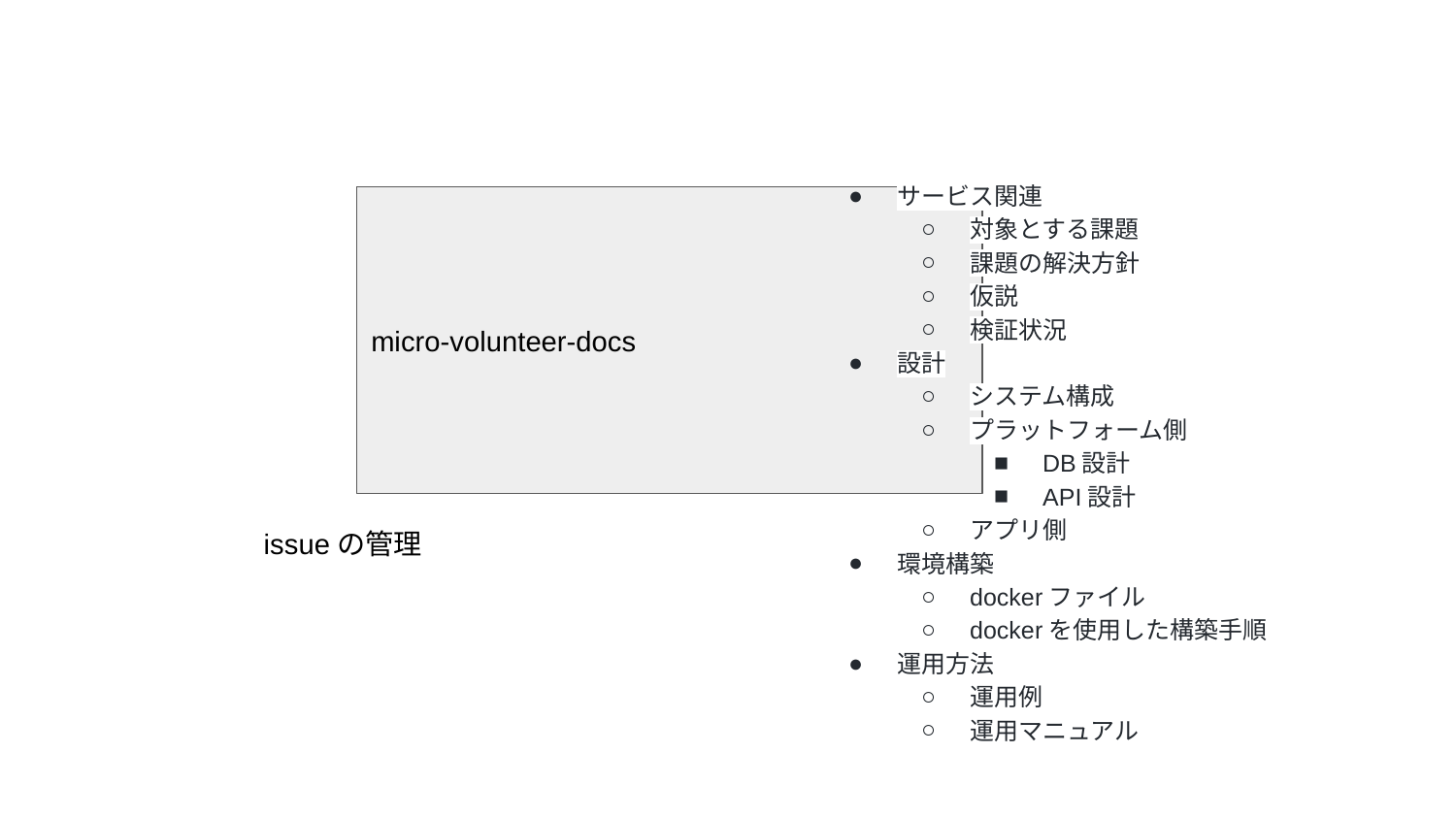

#
サービス関連
対象とする課題
課題の解決方針
仮説
検証状況
設計
システム構成
プラットフォーム側
DB設計
API設計
アプリ側
環境構築
dockerファイル
dockerを使用した構築手順
運用方法
運用例
運用マニュアル

micro-volunteer-docs
issueの管理